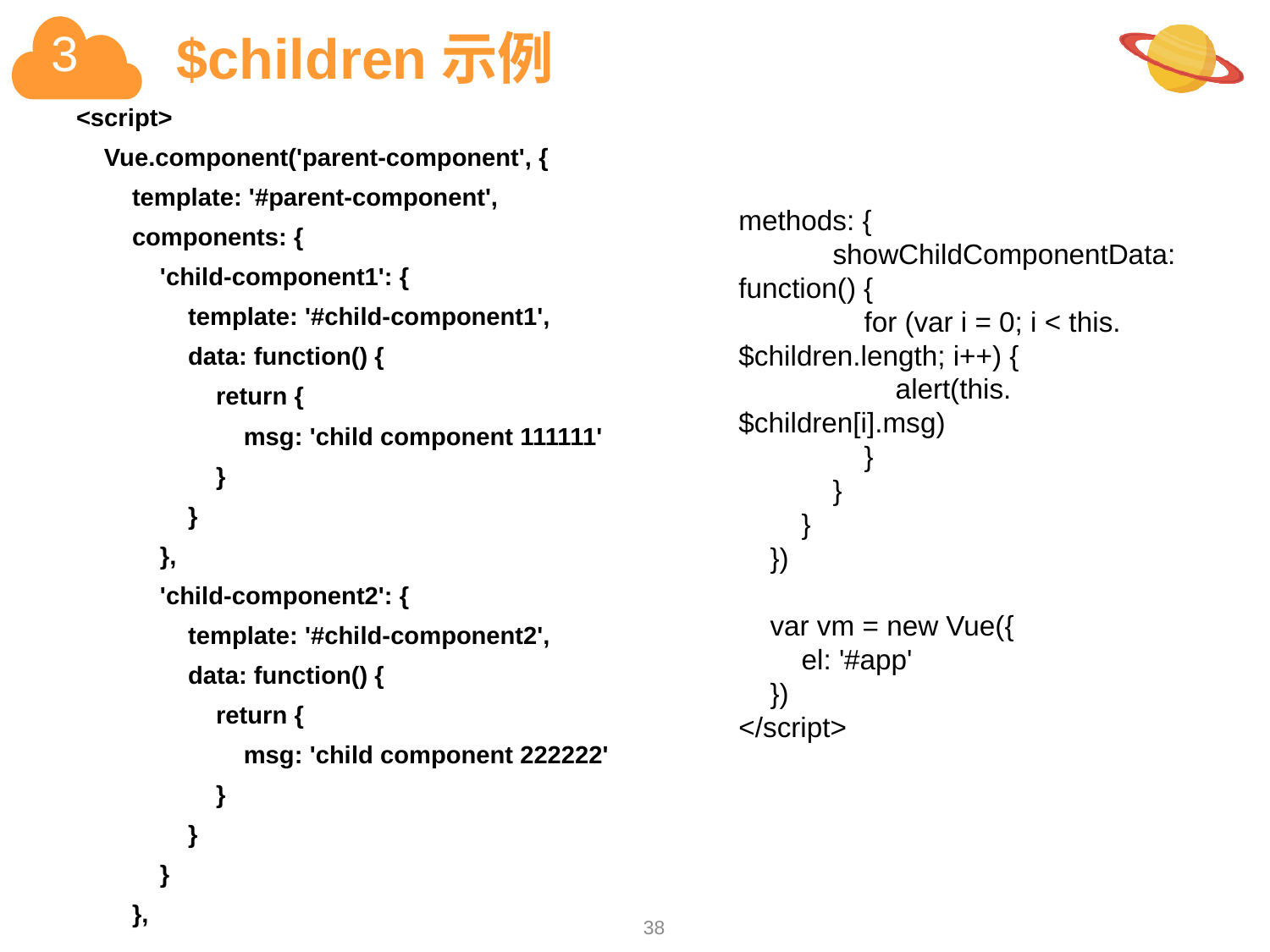

# $children示例
<script>
    Vue.component('parent-component', {
        template: '#parent-component',
        components: {
            'child-component1': {
                template: '#child-component1',
                data: function() {
                    return {
                        msg: 'child component 111111'
                    }
                }
            },
            'child-component2': {
                template: '#child-component2',
                data: function() {
                    return {
                        msg: 'child component 222222'
                    }
                }
            }
        },

methods: {
            showChildComponentData: function() {
                for (var i = 0; i < this.$children.length; i++) {
                    alert(this.$children[i].msg)
                }
            }
        }
    })

    var vm = new Vue({
        el: '#app'
    })
</script>
38